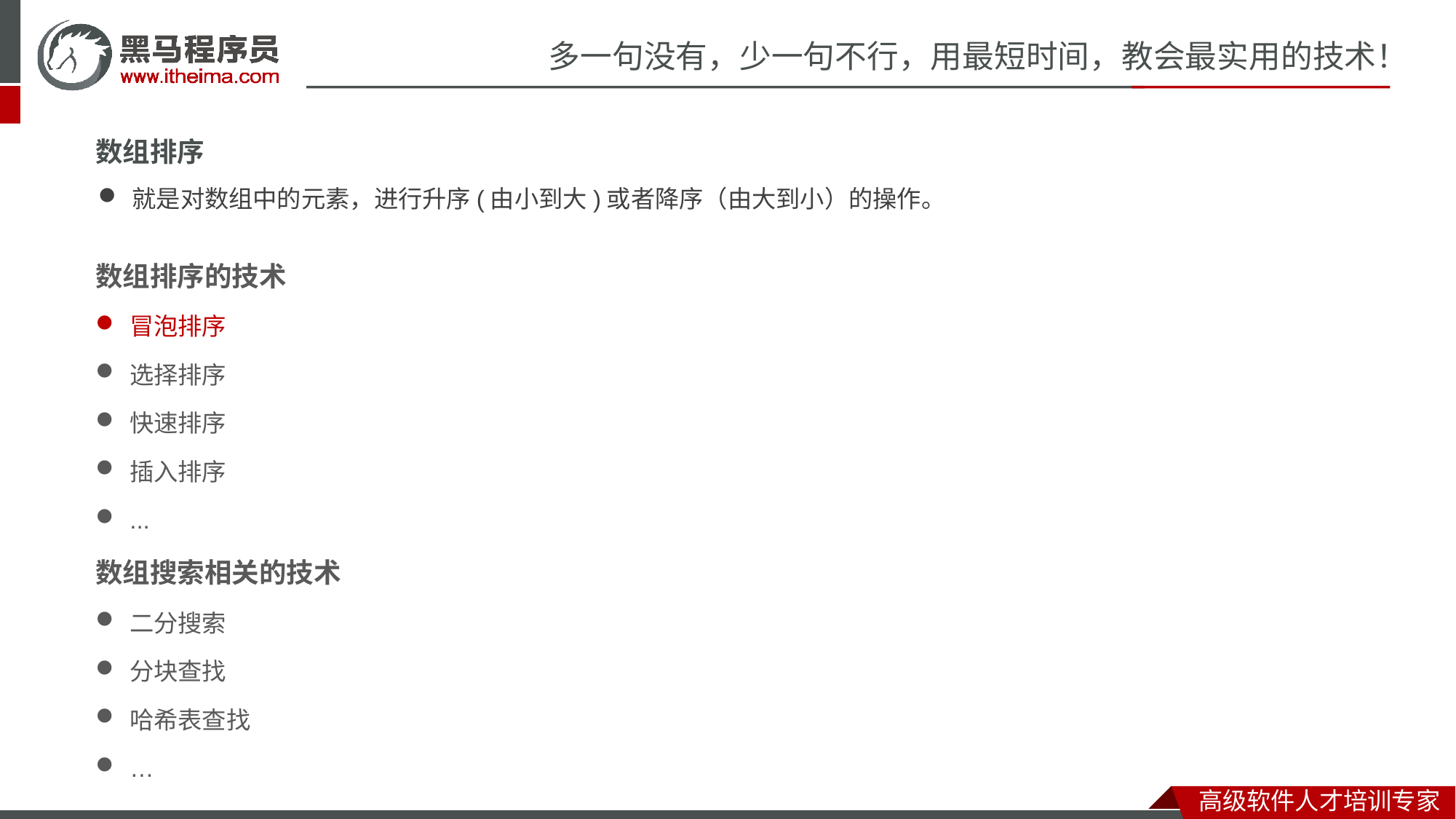

数组排序
就是对数组中的元素，进行升序(由小到大)或者降序（由大到小）的操作。
数组排序的技术
冒泡排序
选择排序
快速排序
插入排序
...
数组搜索相关的技术
二分搜索
分块查找
哈希表查找
…